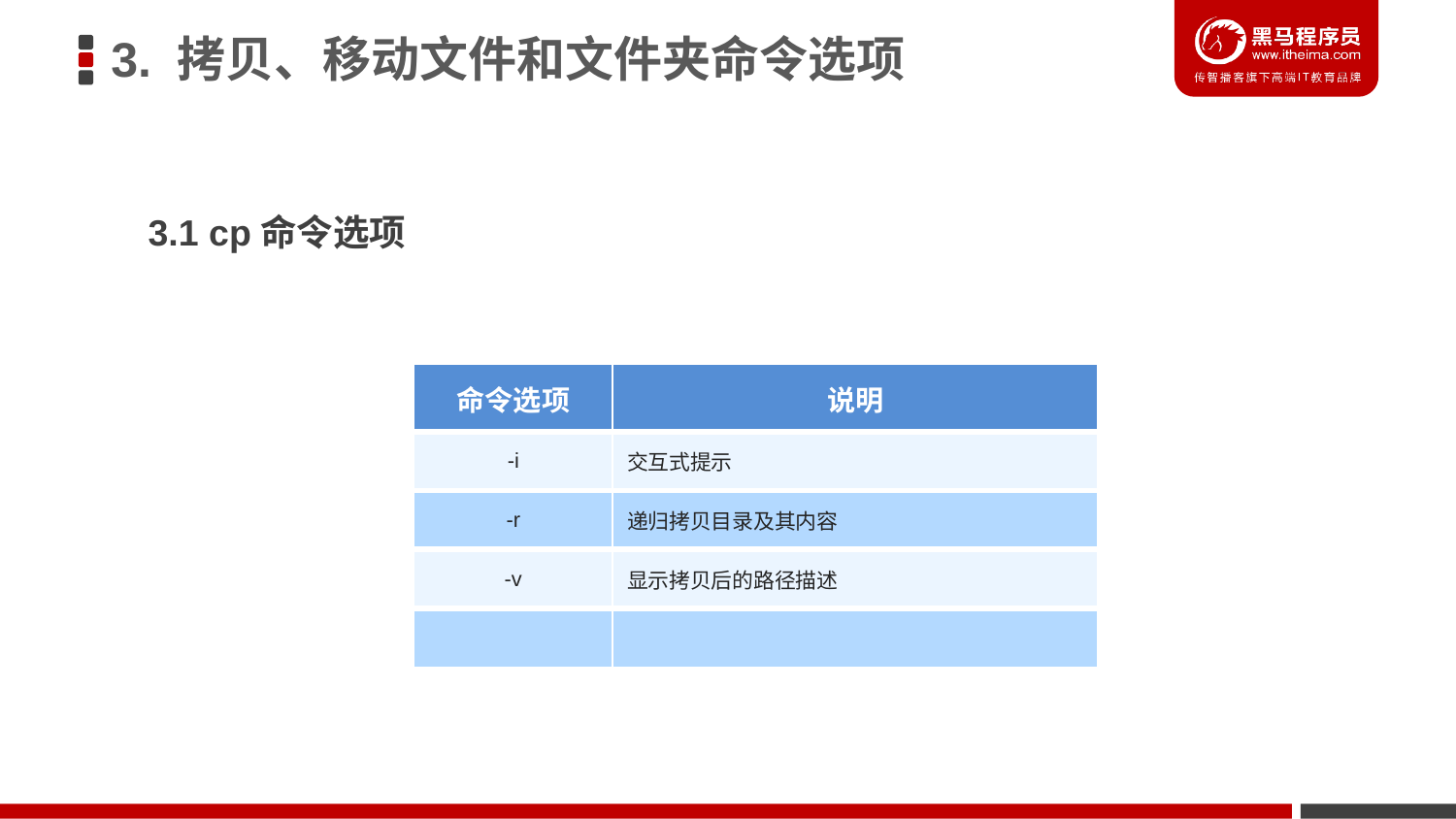

3. 拷贝、移动文件和文件夹命令选项
3.1 cp命令选项
| 命令选项 | 说明 |
| --- | --- |
| -i | 交互式提示 |
| -r | 递归拷贝目录及其内容 |
| -v | 显示拷贝后的路径描述 |
|  |  |